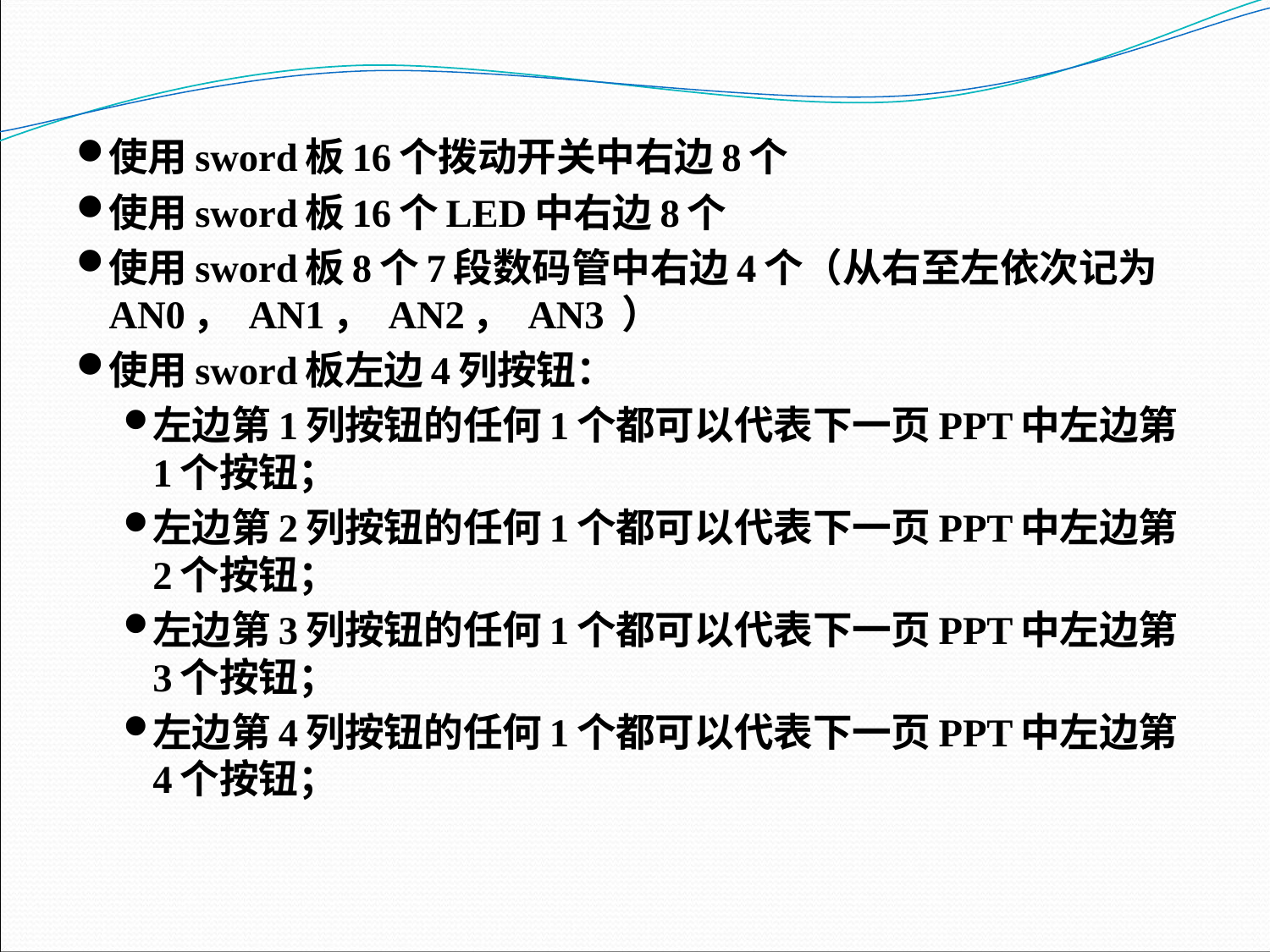

使用sword板16个拨动开关中右边8个
使用sword板16个LED中右边8个
使用sword板8个7段数码管中右边4个（从右至左依次记为AN0， AN1， AN2， AN3 ）
使用sword板左边4列按钮：
左边第1列按钮的任何1个都可以代表下一页PPT中左边第1个按钮；
左边第2列按钮的任何1个都可以代表下一页PPT中左边第2个按钮；
左边第3列按钮的任何1个都可以代表下一页PPT中左边第3个按钮；
左边第4列按钮的任何1个都可以代表下一页PPT中左边第4个按钮；